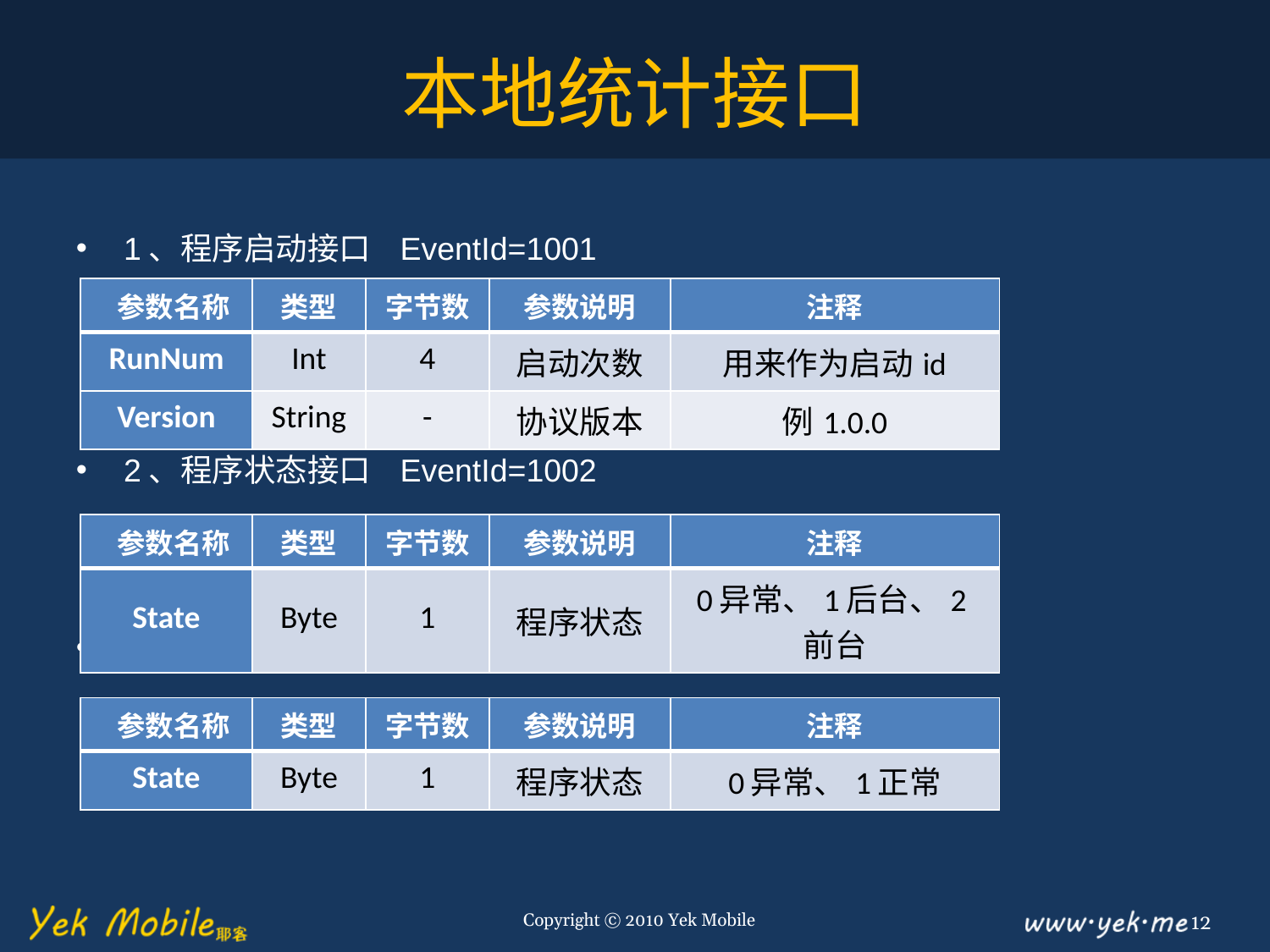

# 本地统计接口
1、程序启动接口   EventId=1001

2、程序状态接口   EventId=1002

3、程序退出接口   EventId=1003

| 参数名称 | 类型 | 字节数 | 参数说明 | 注释 |
| --- | --- | --- | --- | --- |
| RunNum | Int | 4 | 启动次数 | 用来作为启动id |
| Version | String | - | 协议版本 | 例1.0.0 |
| 参数名称 | 类型 | 字节数 | 参数说明 | 注释 |
| --- | --- | --- | --- | --- |
| State | Byte | 1 | 程序状态 | 0异常、1后台、2前台 |
| 参数名称 | 类型 | 字节数 | 参数说明 | 注释 |
| --- | --- | --- | --- | --- |
| State | Byte | 1 | 程序状态 | 0异常、1正常 |